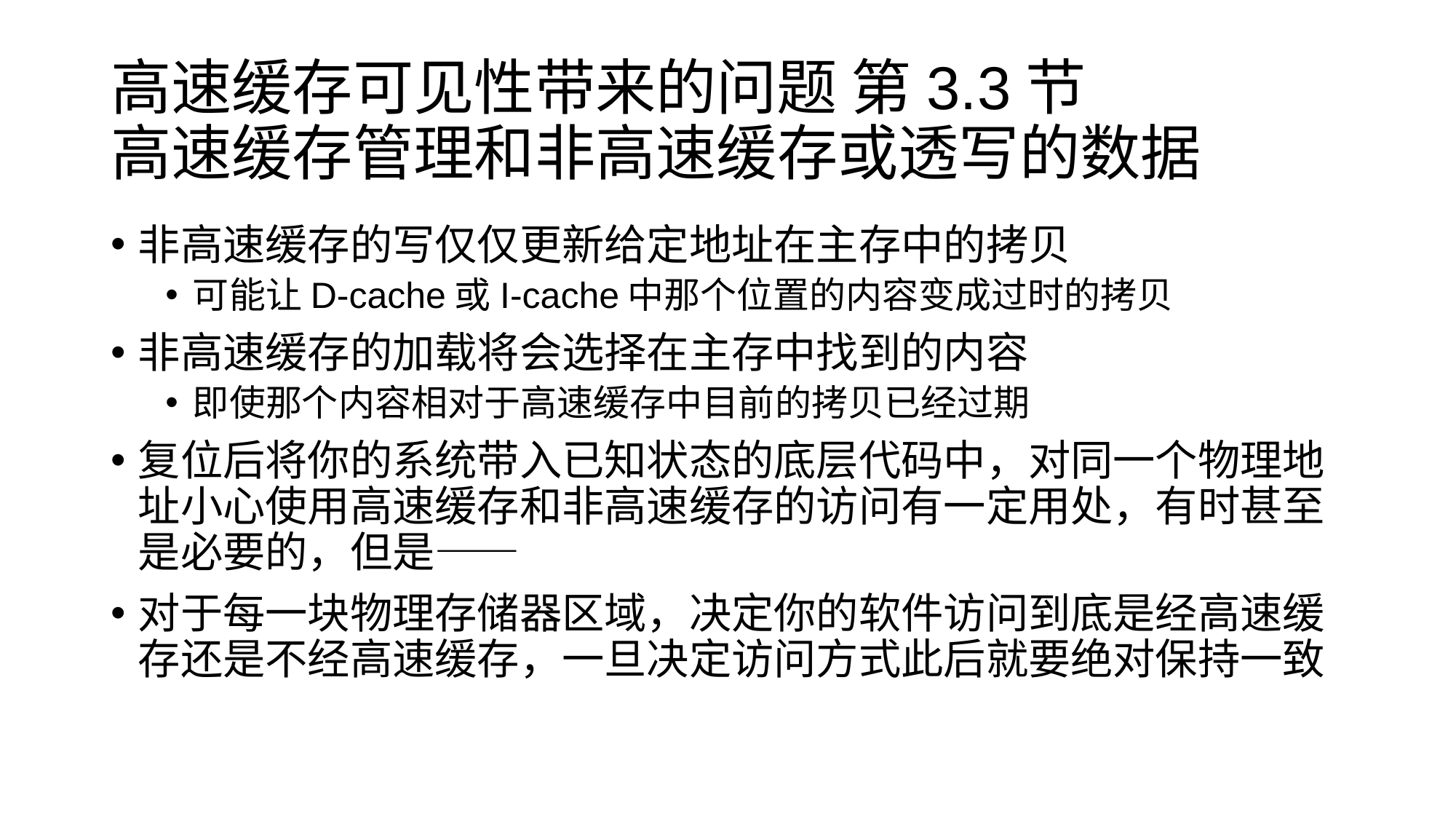

# 高速缓存可见性带来的问题 第3.3节 高速缓存管理和非高速缓存或透写的数据
非高速缓存的写仅仅更新给定地址在主存中的拷贝
可能让D-cache或I-cache中那个位置的内容变成过时的拷贝
非高速缓存的加载将会选择在主存中找到的内容
即使那个内容相对于高速缓存中目前的拷贝已经过期
复位后将你的系统带入已知状态的底层代码中，对同一个物理地址小心使用高速缓存和非高速缓存的访问有一定用处，有时甚至是必要的，但是——
对于每一块物理存储器区域，决定你的软件访问到底是经高速缓存还是不经高速缓存，一旦决定访问方式此后就要绝对保持一致